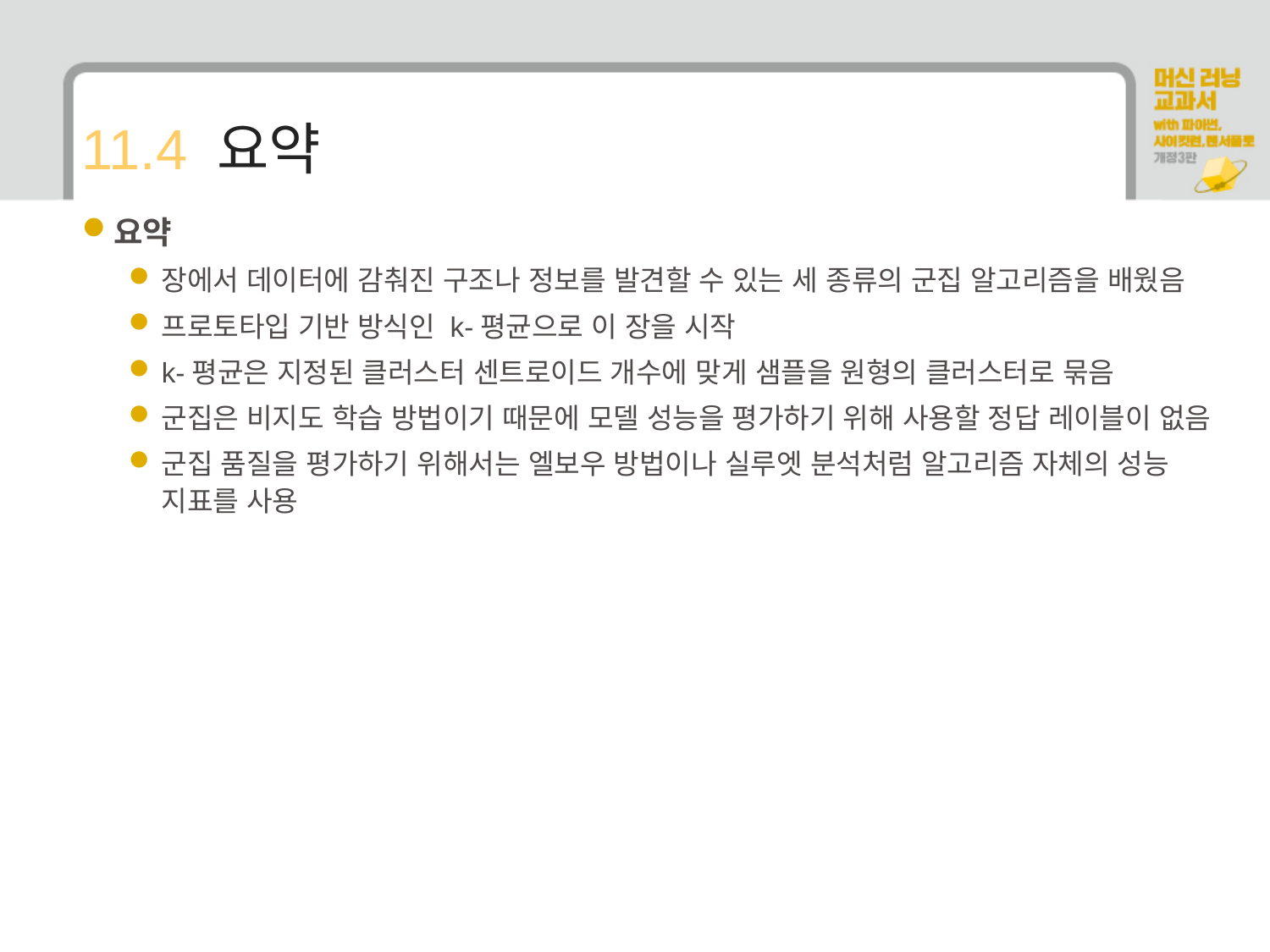

# 11.4 요약
요약
장에서 데이터에 감춰진 구조나 정보를 발견할 수 있는 세 종류의 군집 알고리즘을 배웠음
프로토타입 기반 방식인 k-평균으로 이 장을 시작
k-평균은 지정된 클러스터 센트로이드 개수에 맞게 샘플을 원형의 클러스터로 묶음
군집은 비지도 학습 방법이기 때문에 모델 성능을 평가하기 위해 사용할 정답 레이블이 없음
군집 품질을 평가하기 위해서는 엘보우 방법이나 실루엣 분석처럼 알고리즘 자체의 성능 지표를 사용